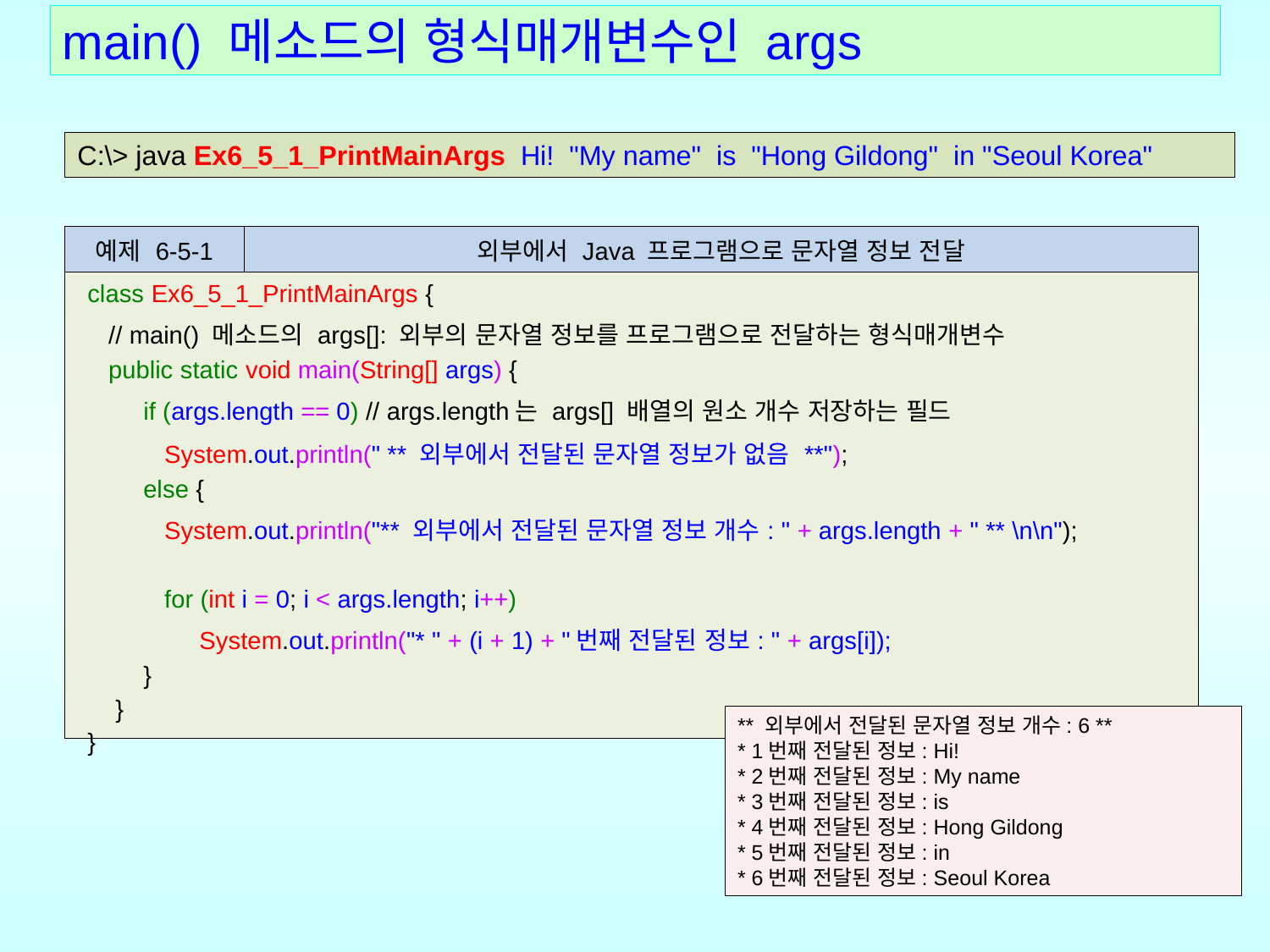

# main() 메소드의 형식매개변수인 args
C:\> java Ex6_5_1_PrintMainArgs  Hi!  "My name"  is  "Hong Gildong"  in "Seoul Korea"
| 예제 6-5-1 | 외부에서 Java 프로그램으로 문자열 정보 전달 |
| --- | --- |
| class Ex6\_5\_1\_PrintMainArgs { // main() 메소드의 args[]: 외부의 문자열 정보를 프로그램으로 전달하는 형식매개변수 public static void main(String[] args) { if (args.length == 0) // args.length는 args[] 배열의 원소 개수 저장하는 필드 System.out.println(" \*\* 외부에서 전달된 문자열 정보가 없음 \*\*"); else { System.out.println("\*\* 외부에서 전달된 문자열 정보 개수: " + args.length + " \*\* \n\n"); for (int i = 0; i < args.length; i++) System.out.println("\* " + (i + 1) + "번째 전달된 정보: " + args[i]); } } } |  |

** 외부에서 전달된 문자열 정보 개수: 6 **
* 1번째 전달된 정보: Hi!
* 2번째 전달된 정보: My name
* 3번째 전달된 정보: is
* 4번째 전달된 정보: Hong Gildong
* 5번째 전달된 정보: in
* 6번째 전달된 정보: Seoul Korea